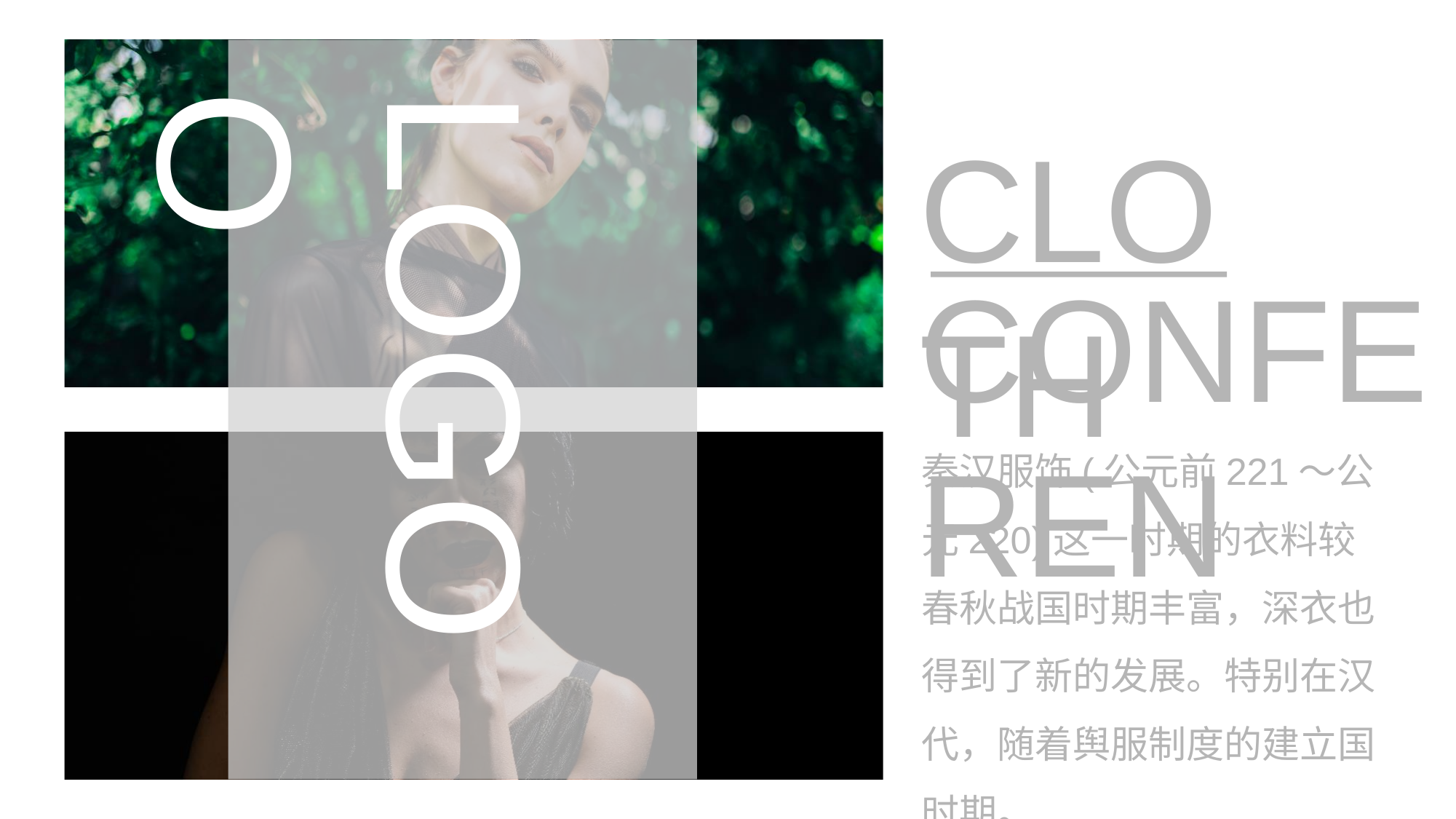

CLOTH

CONFEREN
LOGOO
秦汉服饰(公元前221～公元220)这一时期的衣料较春秋战国时期丰富，深衣也得到了新的发展。特别在汉代，随着舆服制度的建立国时期。